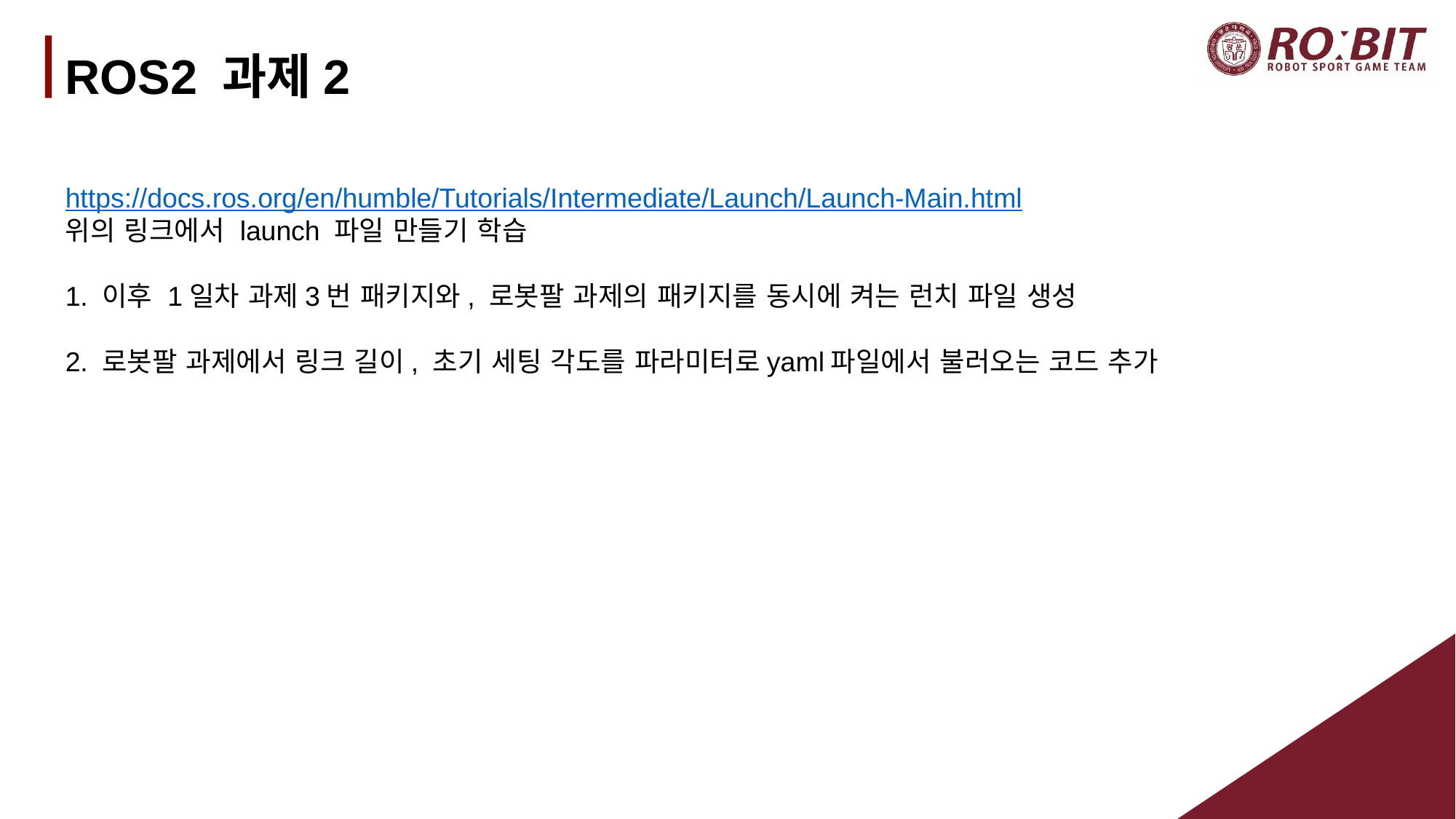

# ROS2 과제2

https://docs.ros.org/en/humble/Tutorials/Intermediate/Launch/Launch-Main.html
위의 링크에서 launch 파일 만들기 학습

1. 이후 1일차 과제3번 패키지와, 로봇팔 과제의 패키지를 동시에 켜는 런치 파일 생성

2. 로봇팔 과제에서 링크 길이, 초기 세팅 각도를 파라미터로yaml파일에서 불러오는 코드 추가